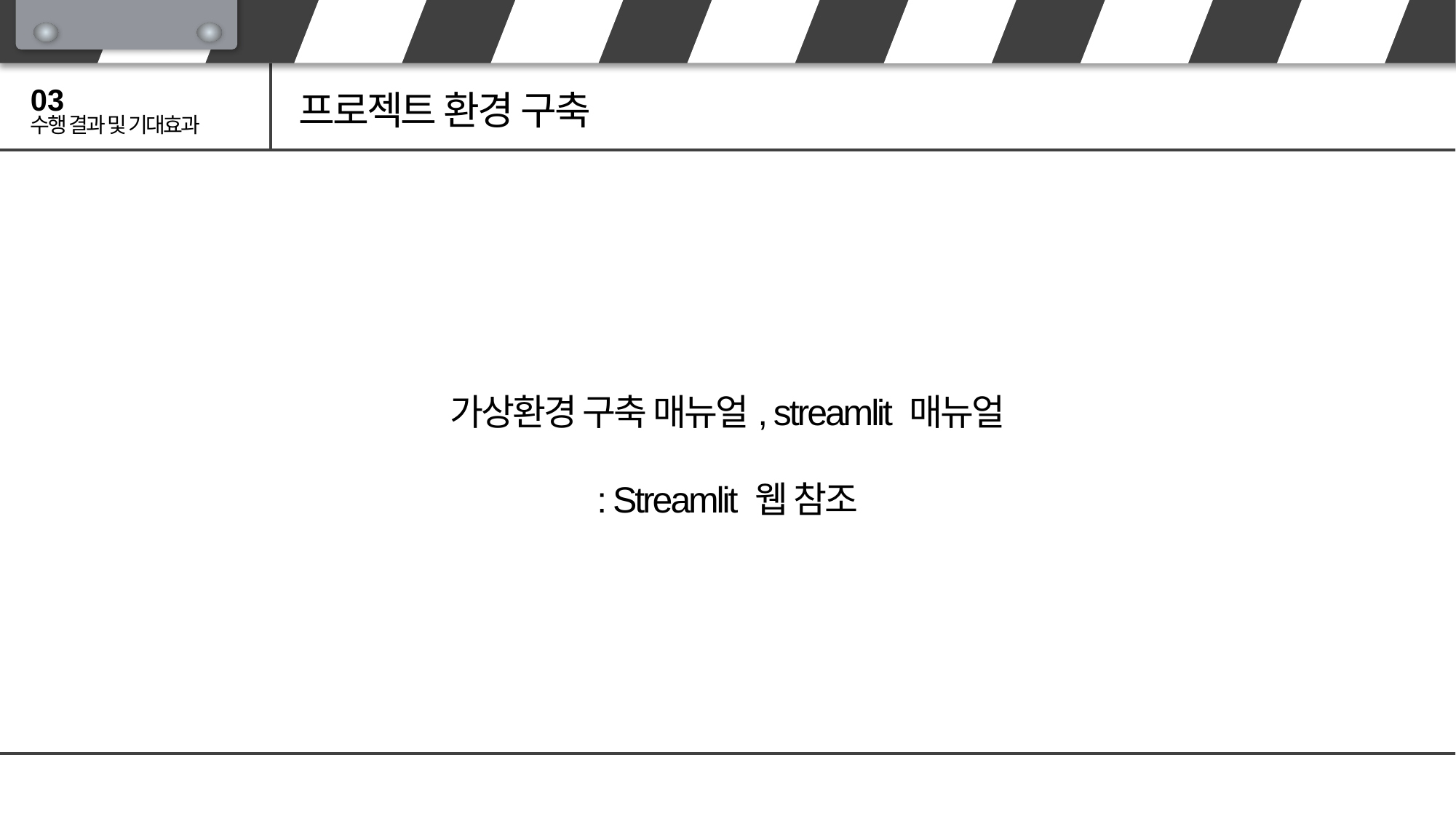

03
프로젝트 환경 구축
수행 결과 및 기대효과
가상환경 구축 매뉴얼, streamlit 매뉴얼

: Streamlit 웹 참조